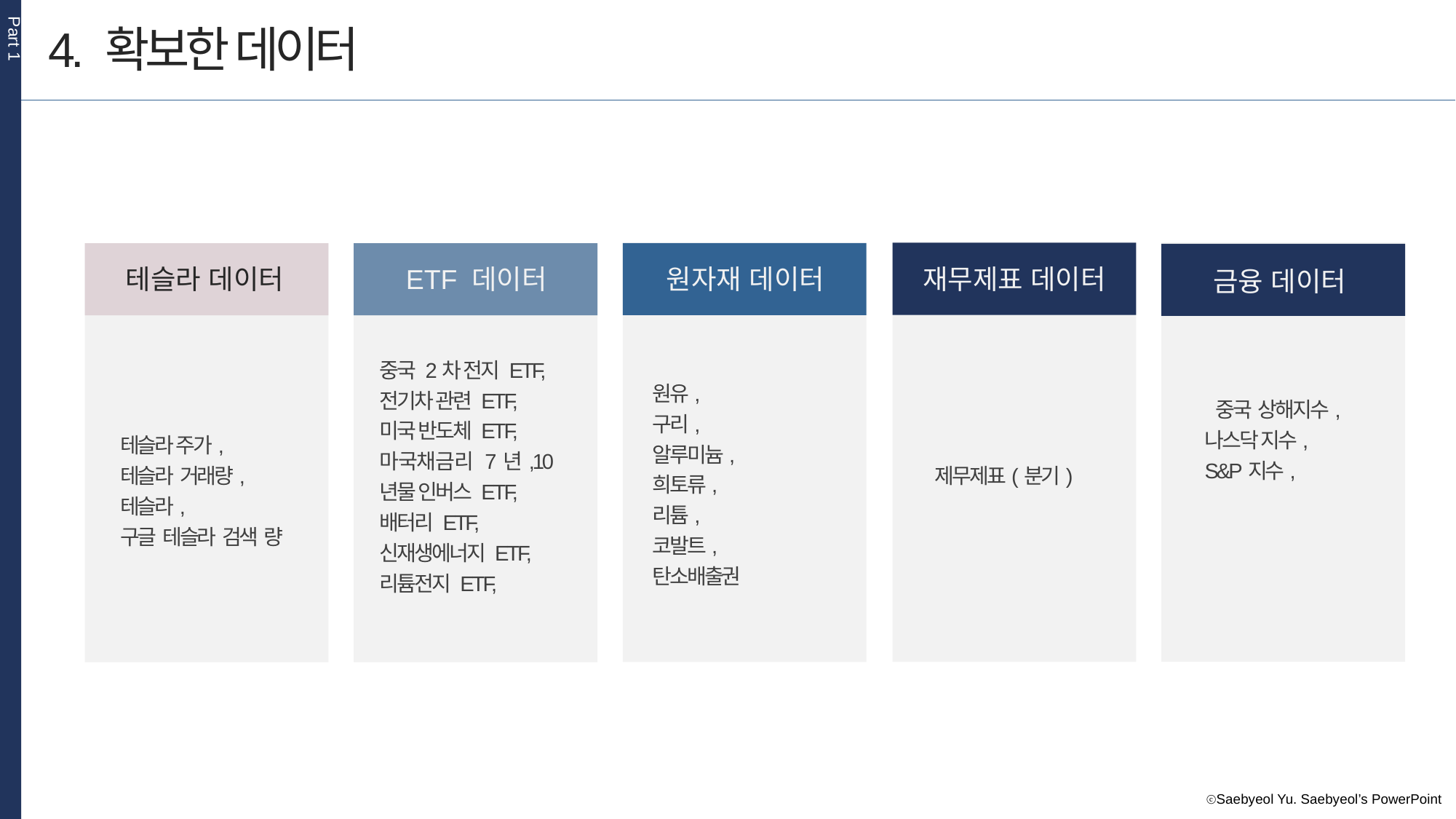

Part 1
4. 확보한 데이터

재무제표 데이터
원자재 데이터
테슬라 데이터
ETF 데이터
금융 데이터
중국 2차 전지 ETF,
전기차 관련 ETF,
미국 반도체 ETF,
마국채금리 7년,10년물 인버스 ETF,
배터리 ETF,
신재생에너지 ETF,
리튬전지 ETF,

원유,
구리,
알루미늄,
희토류,
리튬,
코발트,
탄소배출권
 중국  상해지수,
나스닥 지수,
S&P지수,

테슬라 주가
테슬라  거래량
테슬라
테슬라 주가,
테슬라  거래량,
테슬라,
구글  테슬라  검색  량
 제무제표(분기)